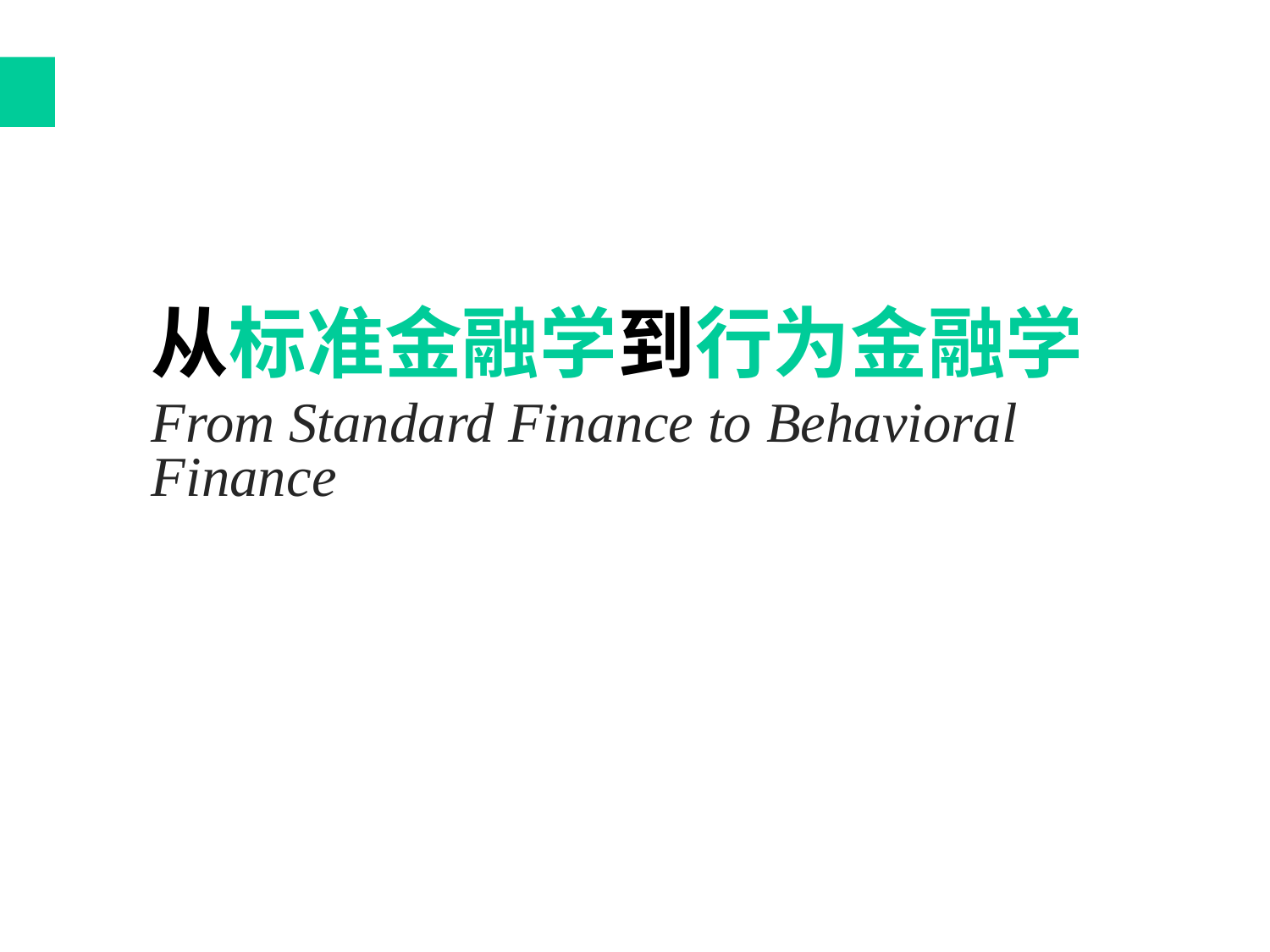

从标准金融学到行为金融学
From Standard Finance to Behavioral Finance

2